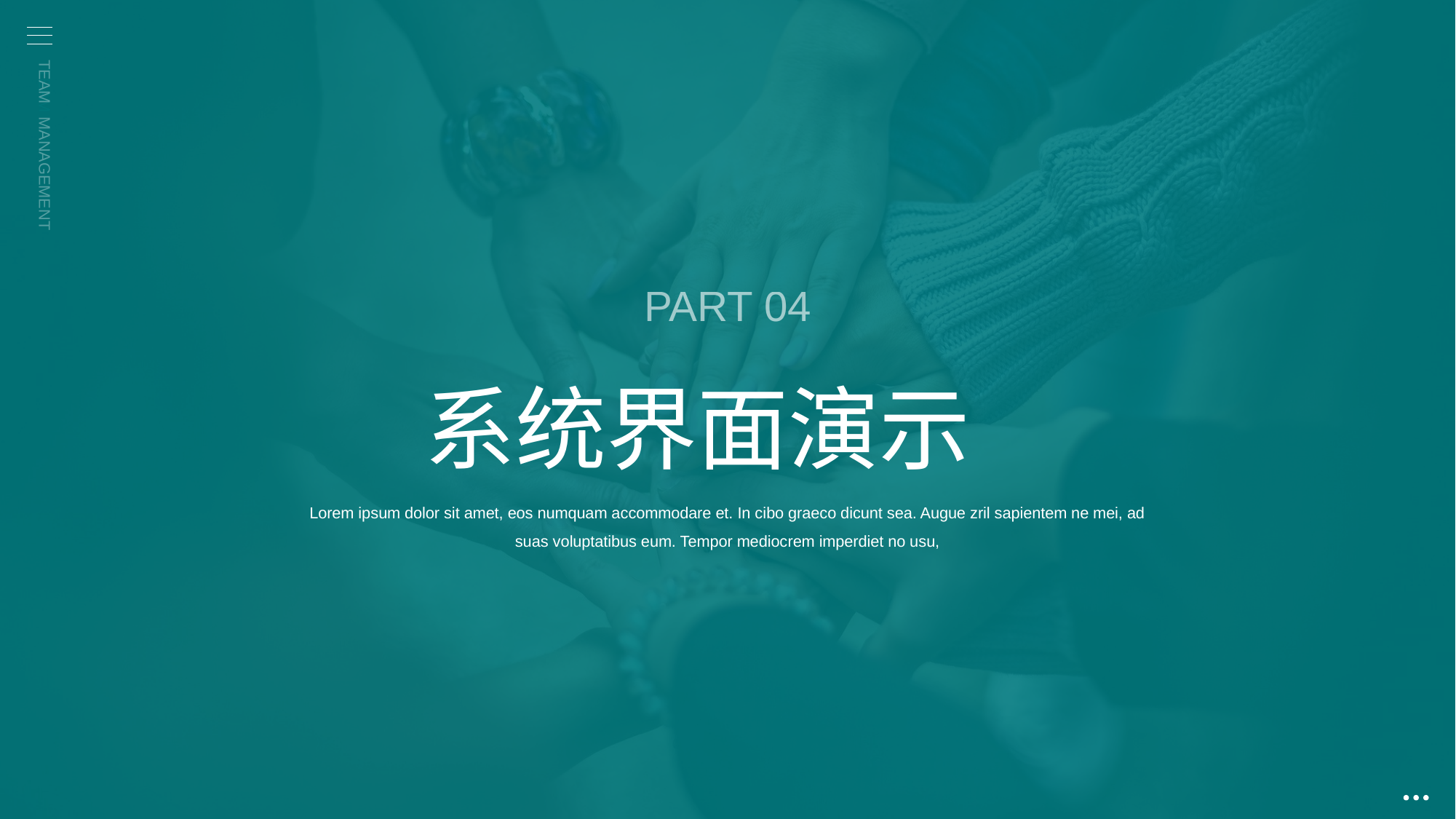

PART 04
系统界面演示
Lorem ipsum dolor sit amet, eos numquam accommodare et. In cibo graeco dicunt sea. Augue zril sapientem ne mei, ad suas voluptatibus eum. Tempor mediocrem imperdiet no usu,